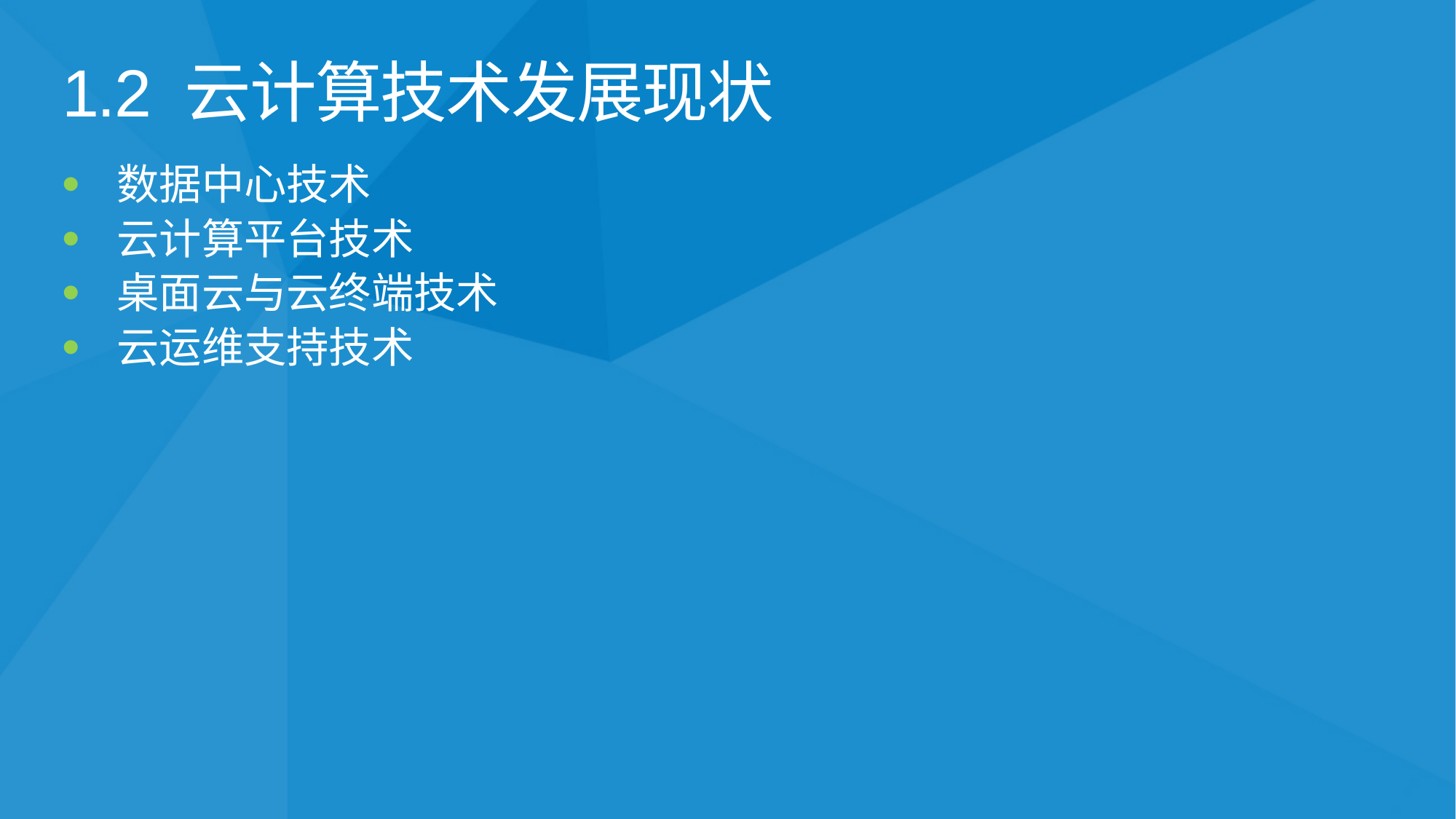

# 1.2 云计算技术发展现状
数据中心技术
云计算平台技术
桌面云与云终端技术
云运维支持技术